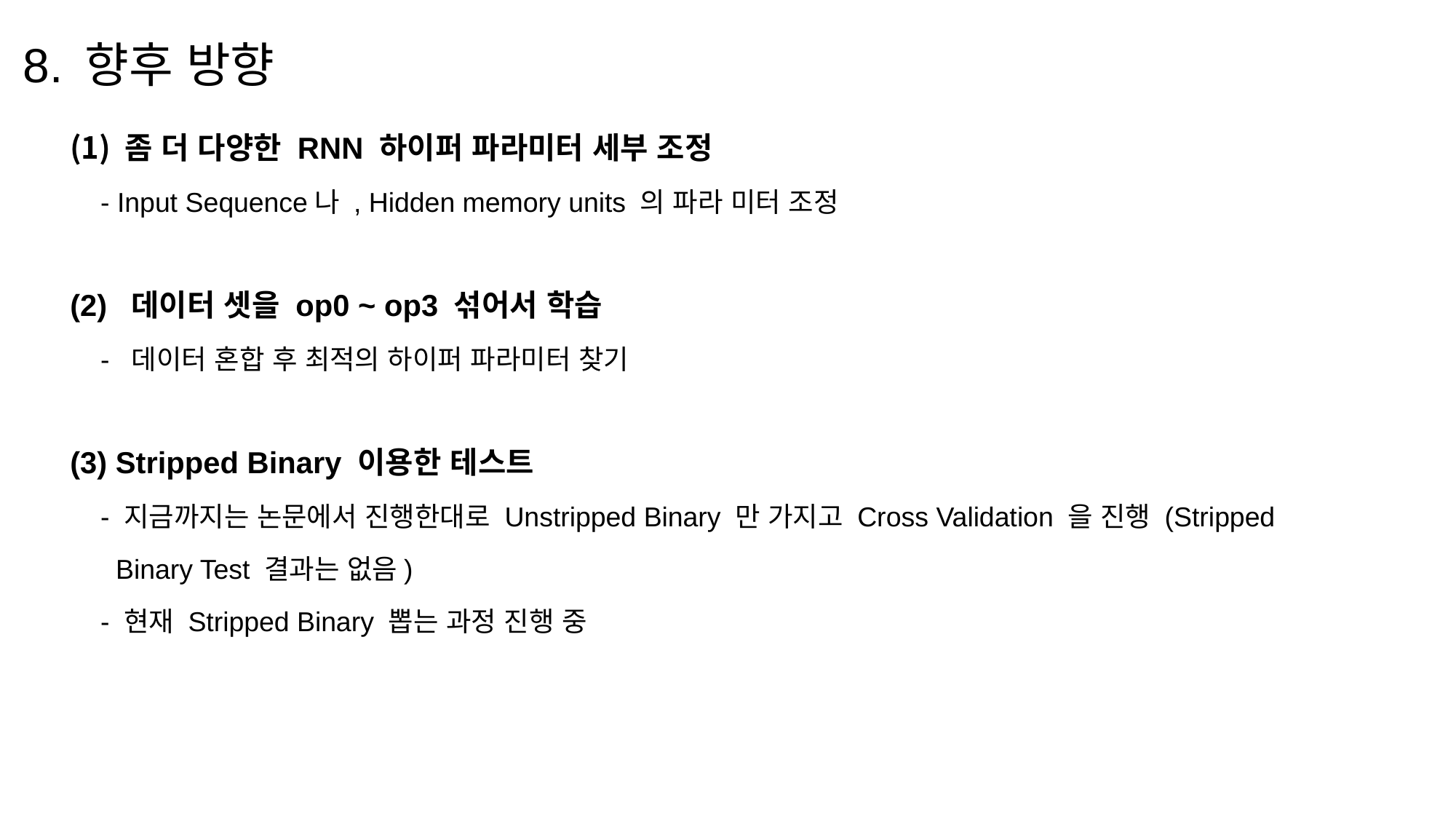

# 8. 향후 방향
좀 더 다양한 RNN 하이퍼 파라미터 세부 조정
    - Input Sequence나 , Hidden memory units 의 파라 미터 조정

(2)  데이터 셋을 op0 ~ op3 섞어서 학습
    -  데이터 혼합 후 최적의 하이퍼 파라미터 찾기

(3) Stripped Binary 이용한 테스트
    - 지금까지는 논문에서 진행한대로 Unstripped Binary 만 가지고 Cross Validation 을 진행 (Stripped
      Binary Test 결과는 없음)
    - 현재 Stripped Binary 뽑는 과정 진행 중